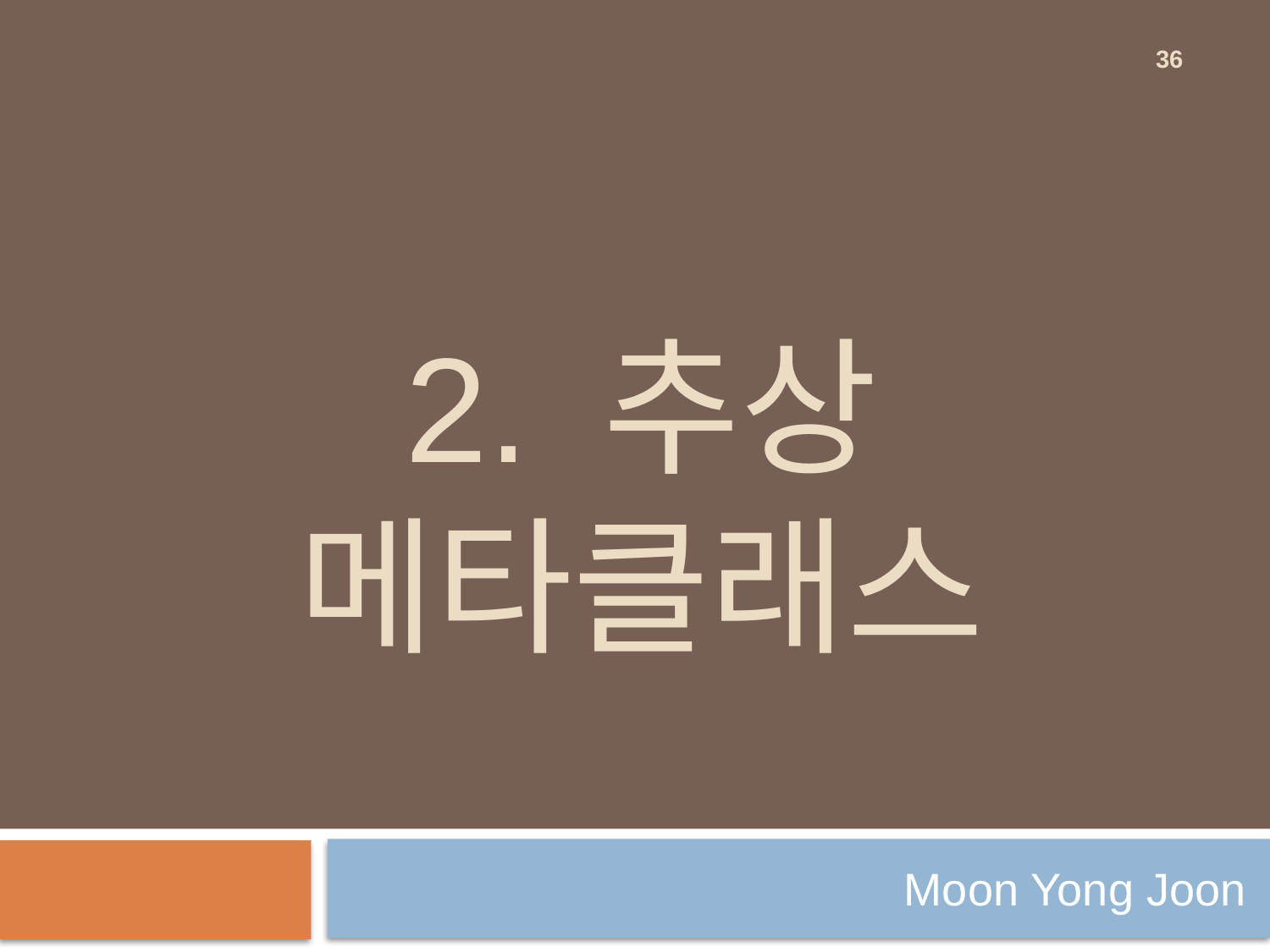

36
# 2. 추상 메타클래스
Moon Yong Joon